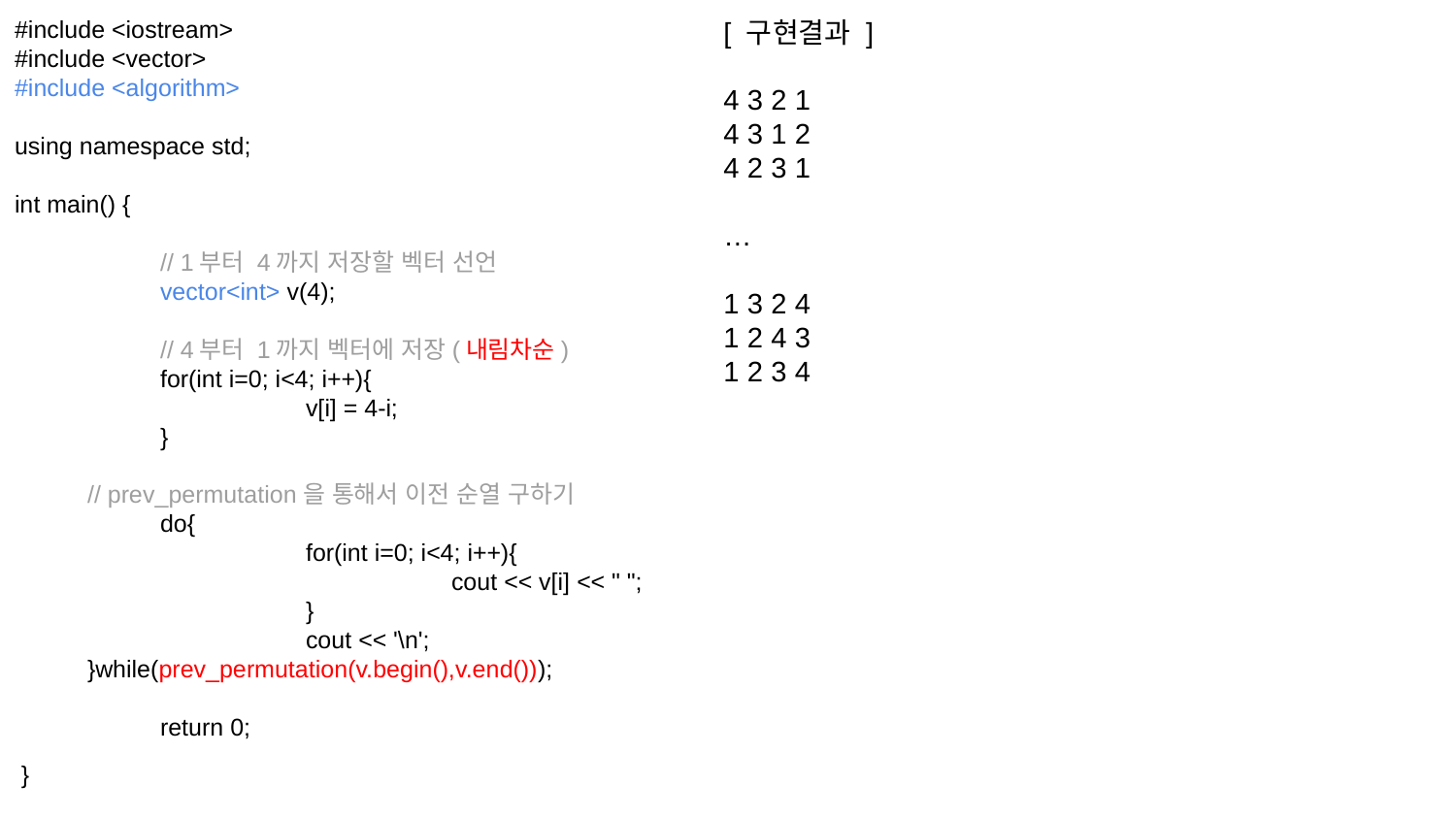

#include <iostream>
#include <vector>
#include <algorithm>

using namespace std;

int main() {

	// 1부터 4까지 저장할 벡터 선언
	vector<int> v(4);

	// 4부터 1까지 벡터에 저장(내림차순)
	for(int i=0; i<4; i++){
		v[i] = 4-i;
	}

// prev_permutation을 통해서 이전 순열 구하기
	do{
		for(int i=0; i<4; i++){
			cout << v[i] << " ";
		}
		cout << '\n';
}while(prev_permutation(v.begin(),v.end()));

	return 0;
 }
[ 구현결과 ]

4 3 2 1
4 3 1 2
4 2 3 1

…

1 3 2 4
1 2 4 3
1 2 3 4